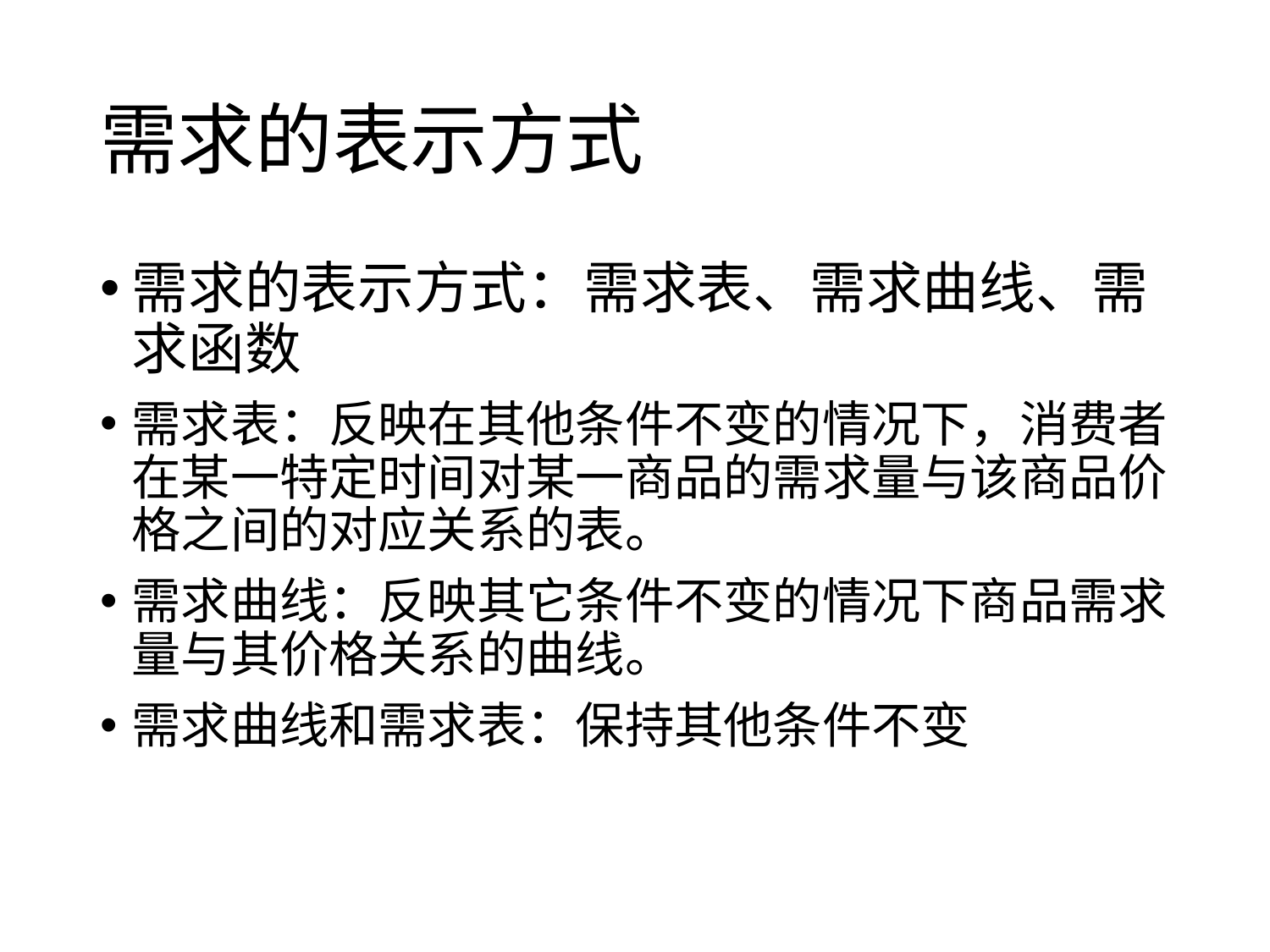

# 需求的表示方式
需求的表示方式：需求表、需求曲线、需求函数
需求表：反映在其他条件不变的情况下，消费者在某一特定时间对某一商品的需求量与该商品价格之间的对应关系的表。
需求曲线：反映其它条件不变的情况下商品需求量与其价格关系的曲线。
需求曲线和需求表：保持其他条件不变